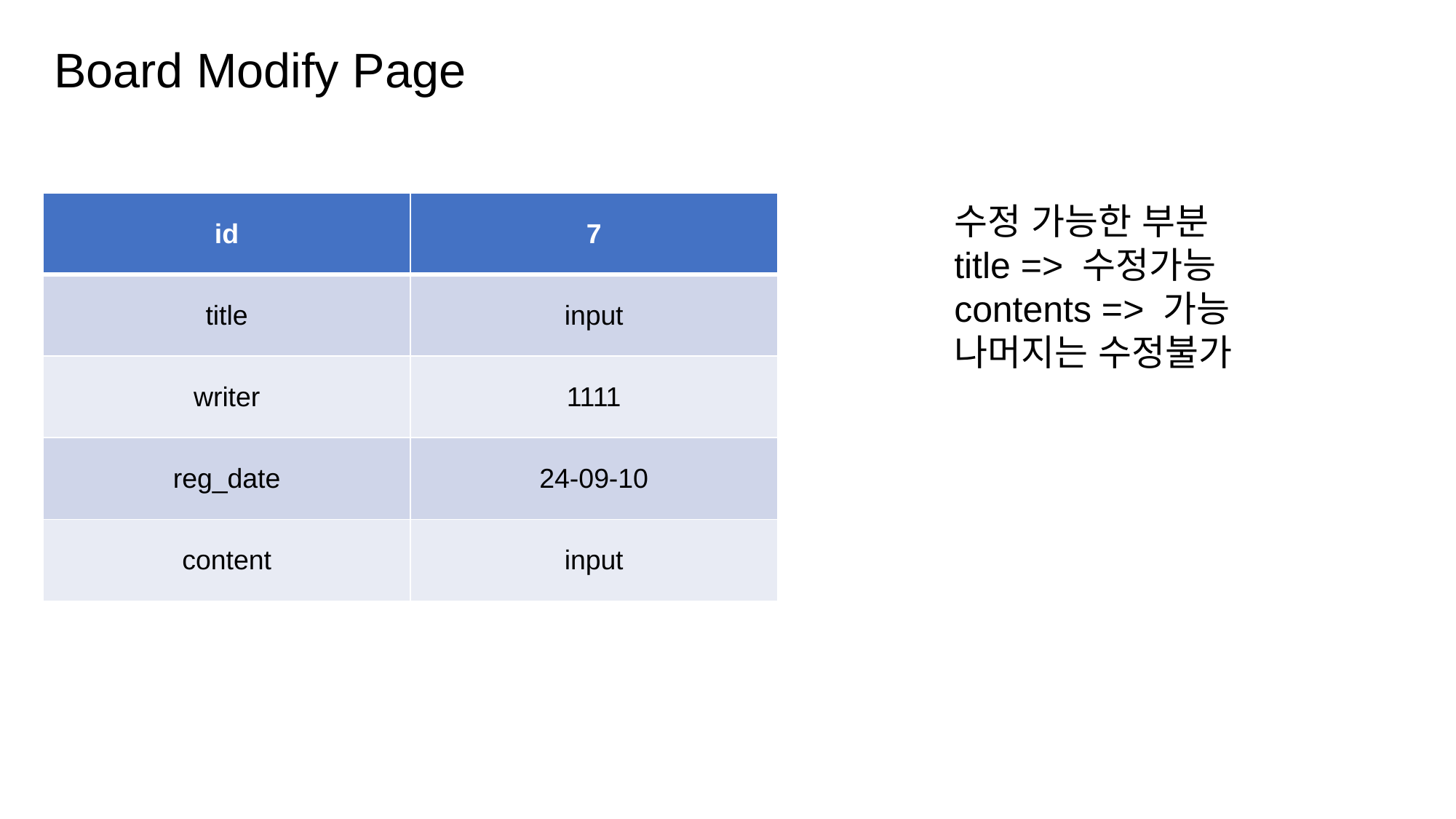

Board Modify Page
| id | 7 |
| --- | --- |
| title | input |
| writer | 1111 |
| reg\_date | 24-09-10 |
| content | input |
수정 가능한 부분
title => 수정가능
contents => 가능
나머지는 수정불가